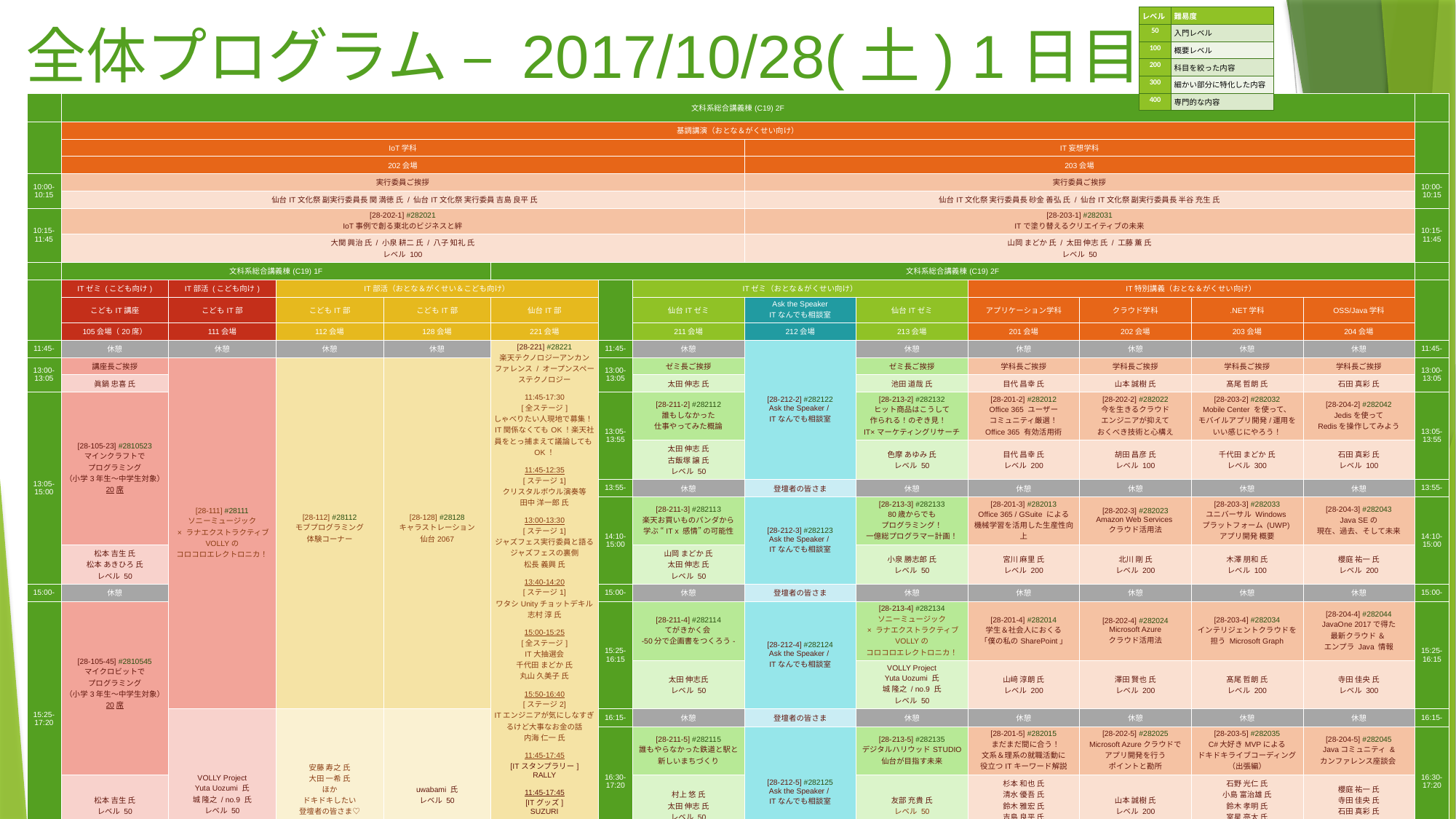

| レベル | 難易度 |
| --- | --- |
| 50 | 入門レベル |
| 100 | 概要レベル |
| 200 | 科目を絞った内容 |
| 300 | 細かい部分に特化した内容 |
| 400 | 専門的な内容 |
# 全体プログラム – 2017/10/28(土) 1日目
|  | 文科系総合講義棟(C19) 2F |  |  |  |  |  |  |  |  |  |  |  |  |  |
| --- | --- | --- | --- | --- | --- | --- | --- | --- | --- | --- | --- | --- | --- | --- |
|  | 基調講演（おとな＆がくせい向け） |  |  |  |  |  |  |  |  |  |  |  |  |  |
|  | IoT学科 |  |  |  |  |  |  | IT妄想学科 |  |  |  |  |  |  |
|  | 202会場 |  |  |  |  |  |  | 203会場 | 202会場 |  |  |  |  |  |
| 10:00- 10:15 | 実行委員ご挨拶 |  |  |  |  |  |  | 実行委員ご挨拶 | 実行委員ご挨拶 |  |  |  |  | 10:00- 10:15 |
|  | 仙台IT文化祭 副実行委員長 関 満徳 氏 / 仙台IT文化祭 実行委員 吉島 良平 氏 |  |  |  |  |  |  | 仙台IT文化祭 実行委員長 砂金 善弘 氏 / 仙台IT文化祭 副実行委員長 半谷 充生 氏 | 仙台IT文化祭 副実行委員長 関 満徳 氏 仙台IT文化祭 実行委員 吉島 良平 氏 |  |  |  |  |  |
| 10:15- 11:45 | [28-202-1] #282021 IoT事例で創る東北のビジネスと絆 |  |  |  |  |  |  | [28-203-1] #282031 ITで塗り替えるクリエイティブの未来 | [28-202-1] IoT事例で創る東北のビジネスと絆 |  |  |  |  | 10:15- 11:45 |
|  | 大関 興治 氏 / 小泉 耕二 氏 / 八子 知礼 氏 レベル 100 |  |  |  |  |  |  | 山岡 まどか 氏 / 太田 伸志 氏 / 工藤 薫 氏 レベル 50 | 大関 興治 氏 小泉 耕二 氏 八子 知礼 氏 レベル 100 |  |  |  |  |  |
|  | 文科系総合講義棟(C19) 1F |  |  |  | 文科系総合講義棟(C19) 2F |  |  |  |  |  |  |  |  |  |
|  | ITゼミ (こども向け) | IT部活 (こども向け) | IT部活（おとな＆がくせい＆こども向け） |  |  |  | ITゼミ（おとな＆がくせい向け） |  |  | IT特別講義（おとな＆がくせい向け） |  |  |  |  |
|  | こどもIT講座 | こどもIT部 | こどもIT部 | こどもIT部 | 仙台IT部 |  | 仙台ITゼミ | Ask the Speaker ITなんでも相談室 | 仙台ITゼミ | アプリケーション学科 | クラウド学科 | .NET学科 | OSS/Java学科 |  |
|  | 105会場（20席） | 111会場 | 112会場 | 128会場 | 221会場 |  | 211会場 | 212会場 | 213会場 | 201会場 | 202会場 | 203会場 | 204会場 |  |
| 11:45- | 休憩 | 休憩 | 休憩 | 休憩 | [28-221] #28221 楽天テクノロジーアンカンファレンス / オープンスペーステクノロジー 11:45-17:30 [全ステージ] しゃべりたい人現地で募集！IT関係なくてもOK！楽天社員をとっ捕まえて議論してもOK！ 11:45-12:35 [ステージ1] クリスタルボウル演奏等 田中 洋一郎 氏 13:00-13:30 [ステージ1] ジャズフェス実行委員と語る ジャズフェスの裏側 松長 義興 氏 13:40-14:20 [ステージ1] ワタシUnityチョットデキル 志村 淳 氏 15:00-15:25 [全ステージ] IT大抽選会 千代田 まどか 氏 丸山 久美子 氏 15:50-16:40 [ステージ2] ITエンジニアが気にしなすぎるけど大事なお金の話 内海 仁一 氏 11:45-17:45 [ITスタンプラリー] RALLY 11:45-17:45 [ITグッズ] SUZURI 11:45-17:45 [仙台IT展示] 株式会社パシフィック ビジネスコンサルティング / 株式会社PE-BANK | 11:45- | 休憩 | [28-212-2] #282122 Ask the Speaker / ITなんでも相談室 | 休憩 | 休憩 | 休憩 | 休憩 | 休憩 | 11:45- |
| 13:00- 13:05 | 講座長ご挨拶 | [28-111] #28111 ソニーミュージック × ラナエクストラクティブ VOLLYの コロコロエレクトロニカ！ | [28-112] #28112 モブプログラミング 体験コーナー | [28-128] #28128 キャラストレーション 仙台2067 |  | 13:00- 13:05 | ゼミ長ご挨拶 |  | ゼミ長ご挨拶 | 学科長ご挨拶 | 学科長ご挨拶 | 学科長ご挨拶 | 学科長ご挨拶 | 13:00- 13:05 |
|  | 眞鍋 忠喜 氏 |  |  |  |  |  | 太田 伸志 氏 |  | 池田 道哉 氏 | 目代 昌幸 氏 | 山本 誠樹 氏 | 髙尾 哲朗 氏 | 石田 真彩 氏 |  |
| 13:05- 15:00 | [28-105-23] #2810523 マインクラフトで プログラミング （小学3年生～中学生対象） 20席 |  |  |  |  | 13:05- 13:55 | [28-211-2] #282112 誰もしなかった 仕事やってみた概論 |  | [28-213-2] #282132 ヒット商品はこうして 作られる！のぞき見！　 IT×マーケティングリサーチ | [28-201-2] #282012 Office 365 ユーザー コミュニティ厳選！ Office 365 有効活用術 | [28-202-2] #282022 今を生きるクラウド エンジニアが抑えて おくべき技術と心構え | [28-203-2] #282032 Mobile Center を使って、 モバイルアプリ開発/運用を いい感じにやろう！ | [28-204-2] #282042 Jedisを使って Redisを操作してみよう | 13:05- 13:55 |
|  |  |  |  |  |  |  | 太田 伸志 氏 古飯塚 譲 氏 レベル 50 |  | 色摩 あゆみ 氏 レベル 50 | 目代 昌幸 氏 レベル 200 | 胡田 昌彦 氏 レベル 100 | 千代田 まどか 氏 レベル 300 | 石田 真彩 氏 レベル 100 |  |
|  |  |  |  |  |  | 13:55- | 休憩 | 登壇者の皆さま | 休憩 | 休憩 | 休憩 | 休憩 | 休憩 | 13:55- |
|  |  |  |  |  |  | 14:10- 15:00 | [28-211-3] #282113 楽天お買いものパンダから 学ぶ “IT x 感情” の可能性 | [28-212-3] #282123 Ask the Speaker / ITなんでも相談室 | [28-213-3] #282133 80歳からでも プログラミング！ 一億総プログラマー計画！ | [28-201-3] #282013 Office 365 / GSuite による 機械学習を活用した生産性向上 | [28-202-3] #282023 Amazon Web Services クラウド活用法 | [28-203-3] #282033 ユニバーサル Windows プラットフォーム (UWP) アプリ開発 概要 | [28-204-3] #282043 Java SEの 現在、過去、そして未来 | 14:10- 15:00 |
|  | 松本 吉生 氏 松本 あきひろ 氏 レベル 50 |  |  |  |  |  | 山岡 まどか 氏 太田 伸志 氏 レベル 50 |  | 小泉 勝志郎 氏 レベル 50 | 宮川 麻里 氏 レベル 200 | 北川 剛 氏 レベル 200 | 木澤 朋和 氏 レベル 100 | 櫻庭 祐一 氏 レベル 200 |  |
| 15:00- | 休憩 |  |  |  |  | 15:00- | 休憩 | 登壇者の皆さま | 休憩 | 休憩 | 休憩 | 休憩 | 休憩 | 15:00- |
| 15:25- 17:20 | [28-105-45] #2810545 マイクロビットで プログラミング （小学3年生～中学生対象） 20席 |  |  |  |  | 15:25- 16:15 | [28-211-4] #282114 てがきかく会 -50分で企画書をつくろう- | [28-212-4] #282124 Ask the Speaker / ITなんでも相談室 | [28-213-4] #282134 ソニーミュージック × ラナエクストラクティブ VOLLYの コロコロエレクトロニカ！ | [28-201-4] #282014 学生＆社会人におくる 「僕の私のSharePoint」 | [28-202-4] #282024 Microsoft Azure クラウド活用法 | [28-203-4] #282034 インテリジェントクラウドを担う Microsoft Graph | [28-204-4] #282044 JavaOne 2017で得た 最新クラウド ＆ エンプラ Java 情報 | 15:25- 16:15 |
|  |  | VOLLY Project Yuta Uozumi 氏 城 隆之 / no.9 氏 レベル 50 | 安藤 寿之 氏 牛尾 剛 氏 寺田 佳央 氏 ほか 登壇者の皆さま レベル100 | uwabami 氏 レベル 50 |  |  | 太田 伸志氏 レベル 50 |  | VOLLY Project Yuta Uozumi 氏 城 隆之 / no.9 氏 レベル 50 | 山﨑 淳朗 氏 レベル 200 | 澤田 賢也 氏 レベル 200 | 髙尾 哲朗 氏 レベル 200 | 寺田 佳央 氏 レベル 300 |  |
|  |  | VOLLY Project Yuta Uozumi 氏 城 隆之 / no.9 氏 レベル 50 | 安藤 寿之 氏 大田 一希 氏 ほか ドキドキしたい 登壇者の皆さま♡ レベル100 | uwabami 氏 レベル 50 |  | 16:15- | 休憩 | 登壇者の皆さま | 休憩 | 休憩 | 休憩 | 休憩 | 休憩 | 16:15- |
|  |  |  |  |  |  | 16:30- 17:20 | [28-211-5] #282115 誰もやらなかった鉄道と駅と新しいまちづくり | [28-212-5] #282125 Ask the Speaker / ITなんでも相談室 | [28-213-5] #282135 デジタルハリウッドSTUDIO 仙台が目指す未来 | [28-201-5] #282015 まだまだ間に合う！ 文系＆理系の就職活動に 役立つITキーワード解説 | [28-202-5] #282025 Microsoft Azureクラウドで アプリ開発を行う ポイントと勘所 | [28-203-5] #282035 C#大好きMVPによる ドキドキライブコーディング （出張編） | [28-204-5] #282045 Javaコミュニティ & カンファレンス座談会 | 16:30- 17:20 |
|  | 松本 吉生 氏 レベル 50 |  |  |  |  |  | 村上 悠 氏 太田 伸志 氏 レベル 50 |  | 友部 充貴 氏 レベル 50 | 杉本 和也 氏 清水 優吾 氏 鈴木 雅宏 氏 吉島 良平 氏 レベル 100 | 山本 誠樹 氏 レベル 200 | 石野 光仁 氏 小島 富治雄 氏 鈴木 孝明 氏 室星 亮太 氏 レベル 300 | 櫻庭 祐一 氏 寺田 佳央 氏 石田 真彩 氏 レベル 300 |  |
| 17:20- 17:30 | クロージング |  |  |  |  | 17:20- 17:30 | クロージング |  | クロージング | クロージング | クロージング | クロージング | クロージング | 17:20- 17:30 |
|  | 眞鍋 忠喜 氏 |  |  |  |  |  | 太田 伸志 氏 | 登壇者の皆さま | 池田 道哉 氏 | 目代 昌幸 氏 | 山本 誠樹 氏 | 髙尾 哲朗 氏 | 石田 真彩 氏 |  |
仙台IT文化祭2017 http://2017.sendaiitfes.org/ #sendaiitfes
16